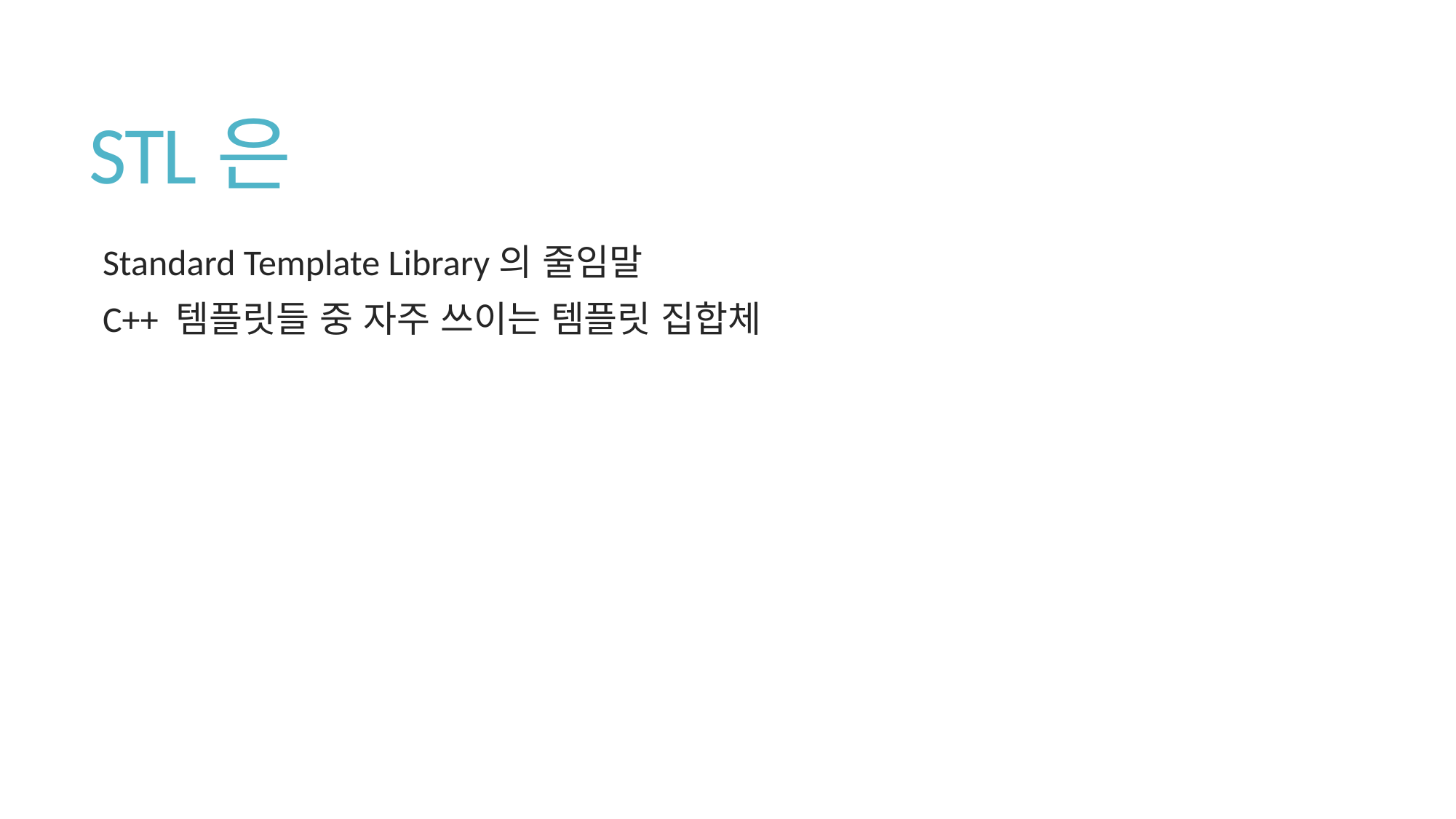

# STL은
Standard Template Library의 줄임말
C++ 템플릿들 중 자주 쓰이는 템플릿 집합체